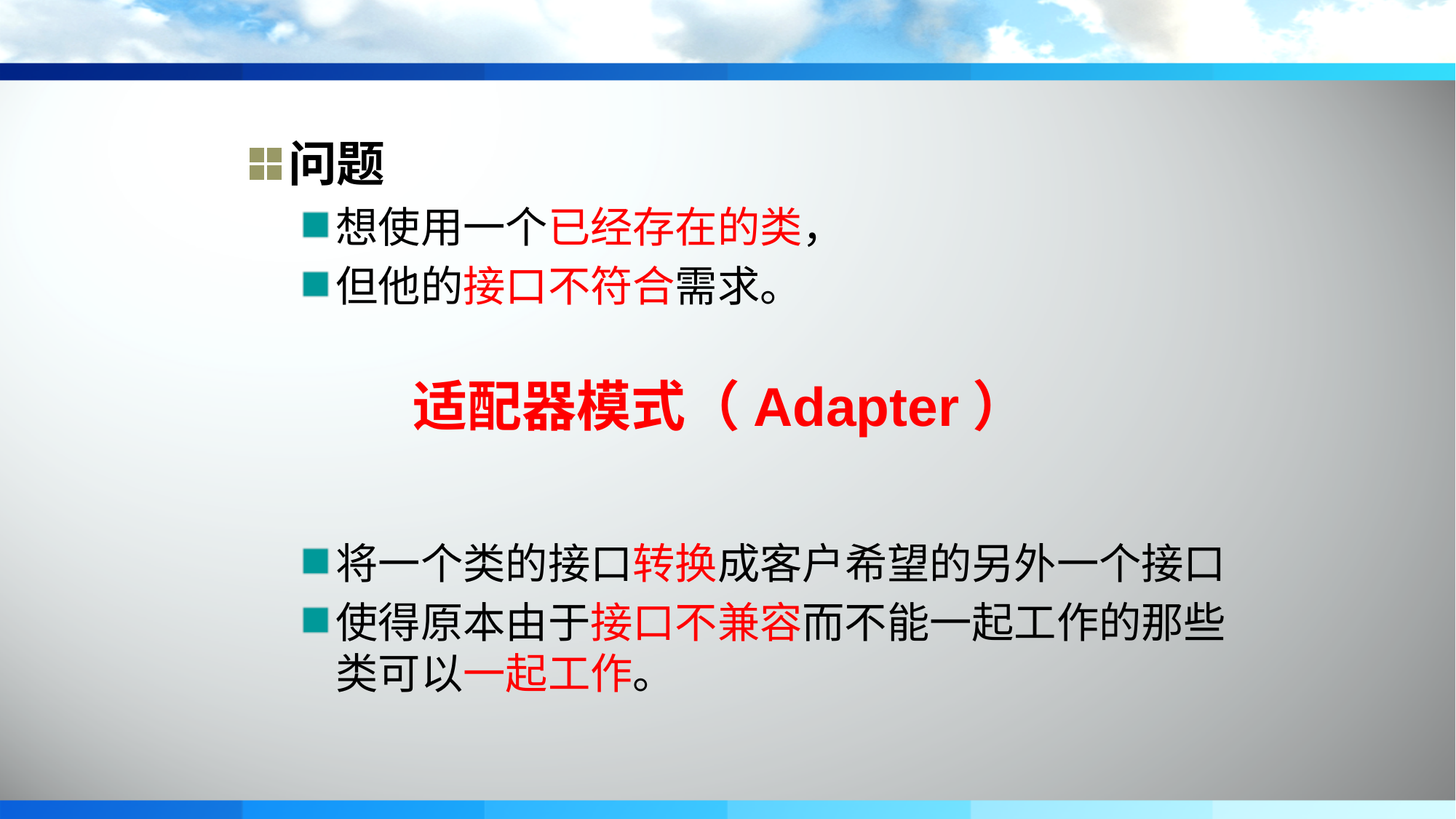

问题
想使用一个已经存在的类，
但他的接口不符合需求。

将一个类的接口转换成客户希望的另外一个接口
使得原本由于接口不兼容而不能一起工作的那些类可以一起工作。
适配器模式（Adapter）